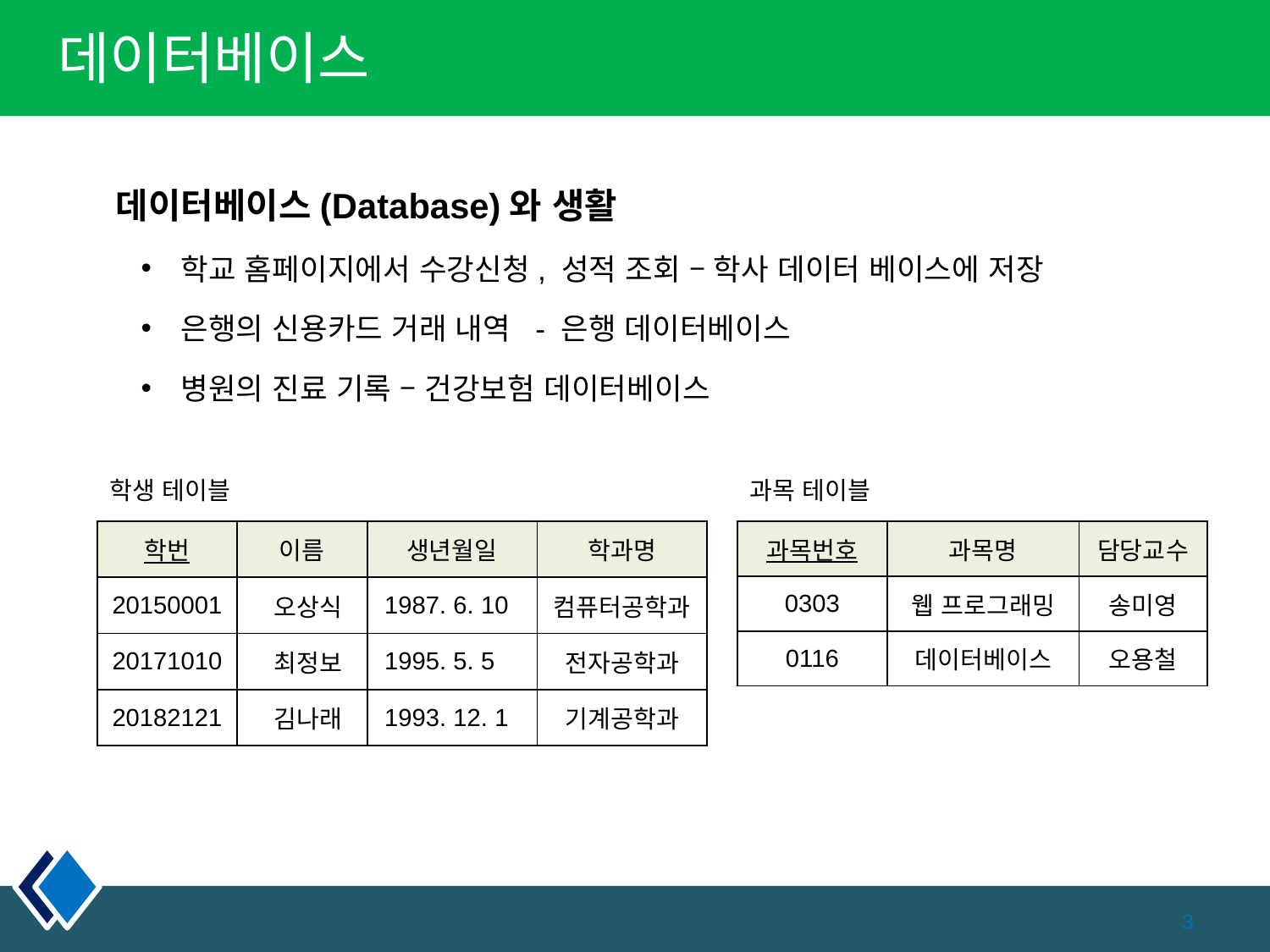

# 데이터베이스
   데이터베이스(Database)와 생활
학교 홈페이지에서 수강신청, 성적 조회 – 학사 데이터 베이스에 저장
은행의 신용카드 거래 내역  - 은행 데이터베이스
병원의 진료 기록 – 건강보험 데이터베이스

학생 테이블
과목 테이블
| 학번 | 이름 | 생년월일 | 학과명 |
| --- | --- | --- | --- |
| 20150001 | 오상식 | 1987. 6. 10 | 컴퓨터공학과 |
| 20171010 | 최정보 | 1995. 5. 5 | 전자공학과 |
| 20182121 | 김나래 | 1993. 12. 1 | 기계공학과 |
| 과목번호 | 과목명 | 담당교수 |
| --- | --- | --- |
| 0303 | 웹 프로그래밍 | 송미영 |
| 0116 | 데이터베이스 | 오용철 |
3